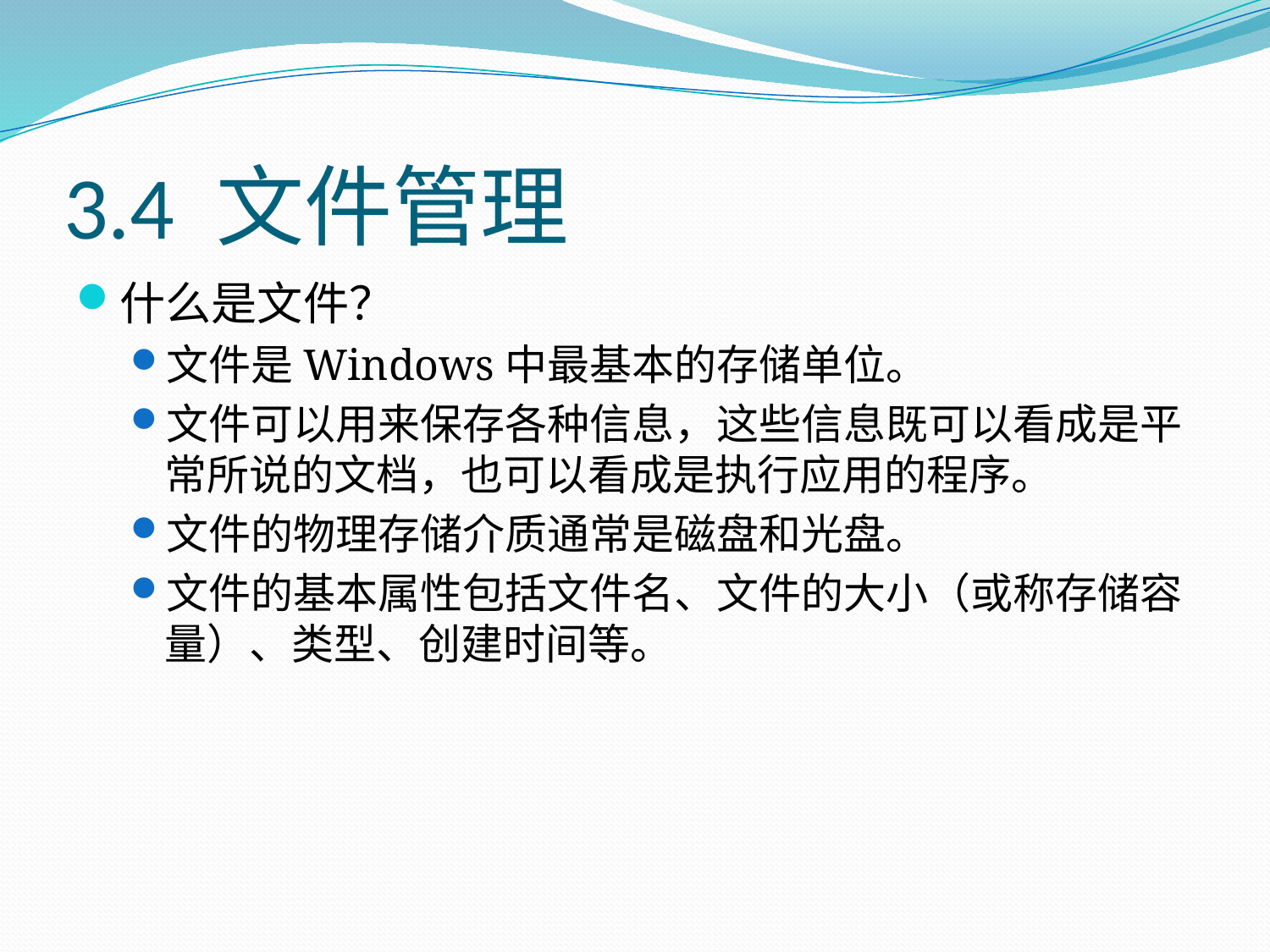

# 3.4 文件管理
什么是文件？
文件是Windows中最基本的存储单位。
文件可以用来保存各种信息，这些信息既可以看成是平常所说的文档，也可以看成是执行应用的程序。
文件的物理存储介质通常是磁盘和光盘。
文件的基本属性包括文件名、文件的大小（或称存储容量）、类型、创建时间等。